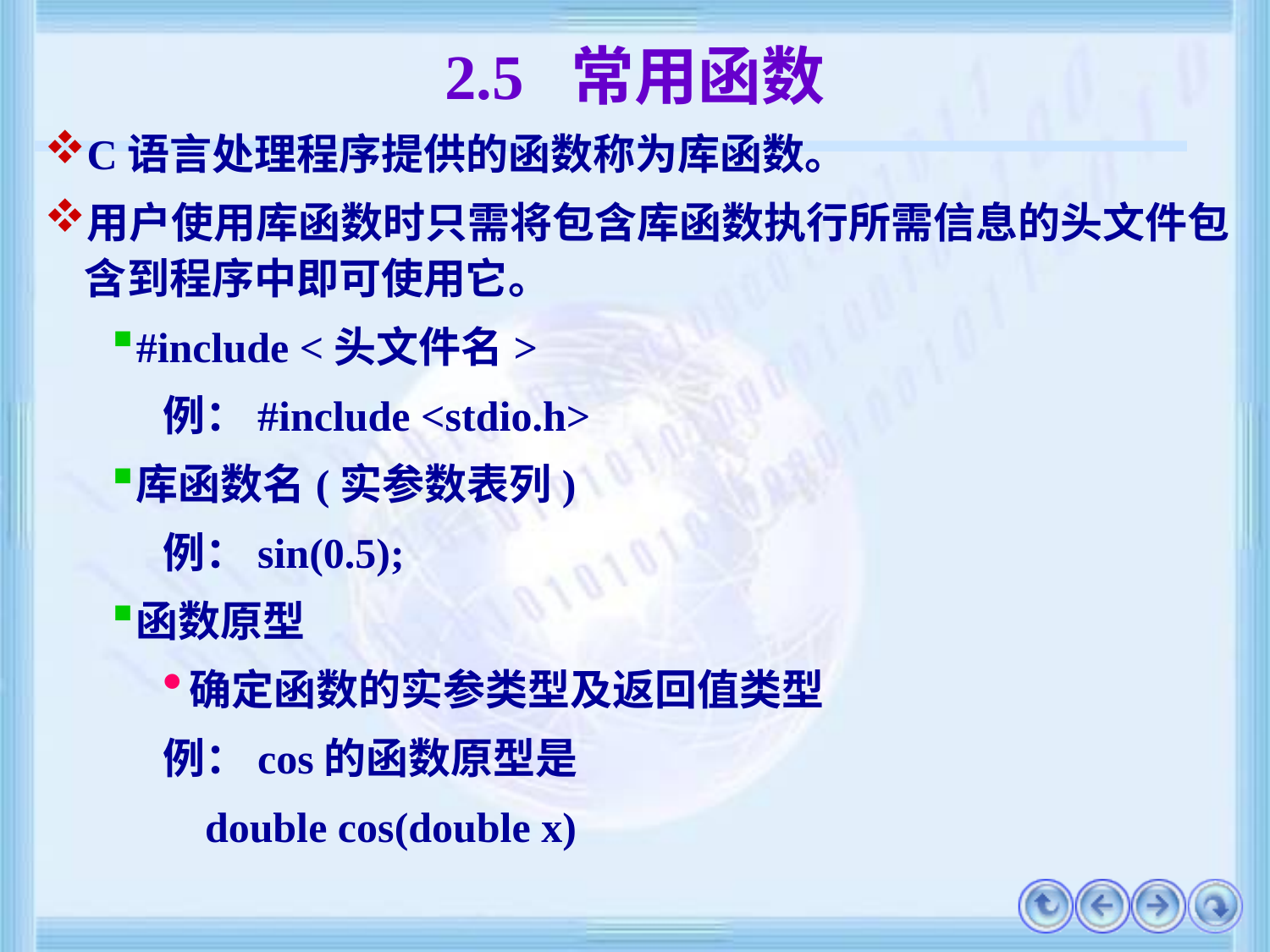

2.5  常用函数
C语言处理程序提供的函数称为库函数。
用户使用库函数时只需将包含库函数执行所需信息的头文件包含到程序中即可使用它。
#include <头文件名>
例：#include <stdio.h>
库函数名(实参数表列)
例：sin(0.5);
函数原型
确定函数的实参类型及返回值类型
例：cos的函数原型是
    double cos(double x)